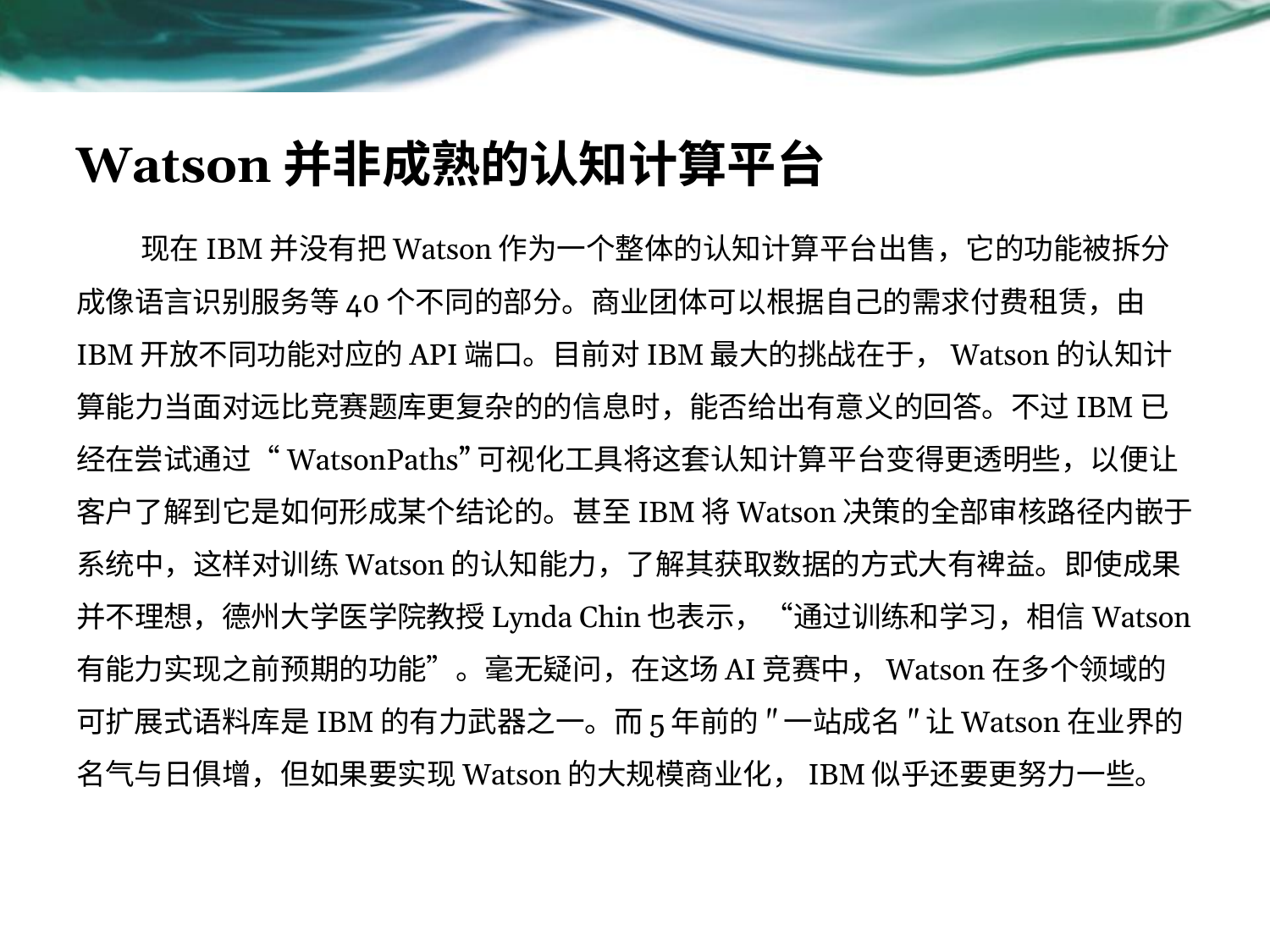

# Watson并非成熟的认知计算平台
        现在IBM并没有把Watson作为一个整体的认知计算平台出售，它的功能被拆分成像语言识别服务等40个不同的部分。商业团体可以根据自己的需求付费租赁，由IBM开放不同功能对应的API端口。目前对IBM最大的挑战在于，Watson的认知计算能力当面对远比竞赛题库更复杂的的信息时，能否给出有意义的回答。不过IBM已经在尝试通过“WatsonPaths”可视化工具将这套认知计算平台变得更透明些，以便让客户了解到它是如何形成某个结论的。甚至IBM将Watson决策的全部审核路径内嵌于系统中，这样对训练Watson的认知能力，了解其获取数据的方式大有裨益。即使成果并不理想，德州大学医学院教授Lynda Chin也表示，“通过训练和学习，相信Watson有能力实现之前预期的功能”。毫无疑问，在这场AI竞赛中，Watson在多个领域的可扩展式语料库是IBM的有力武器之一。而5年前的"一站成名"让Watson在业界的名气与日俱增，但如果要实现Watson的大规模商业化，IBM似乎还要更努力一些。